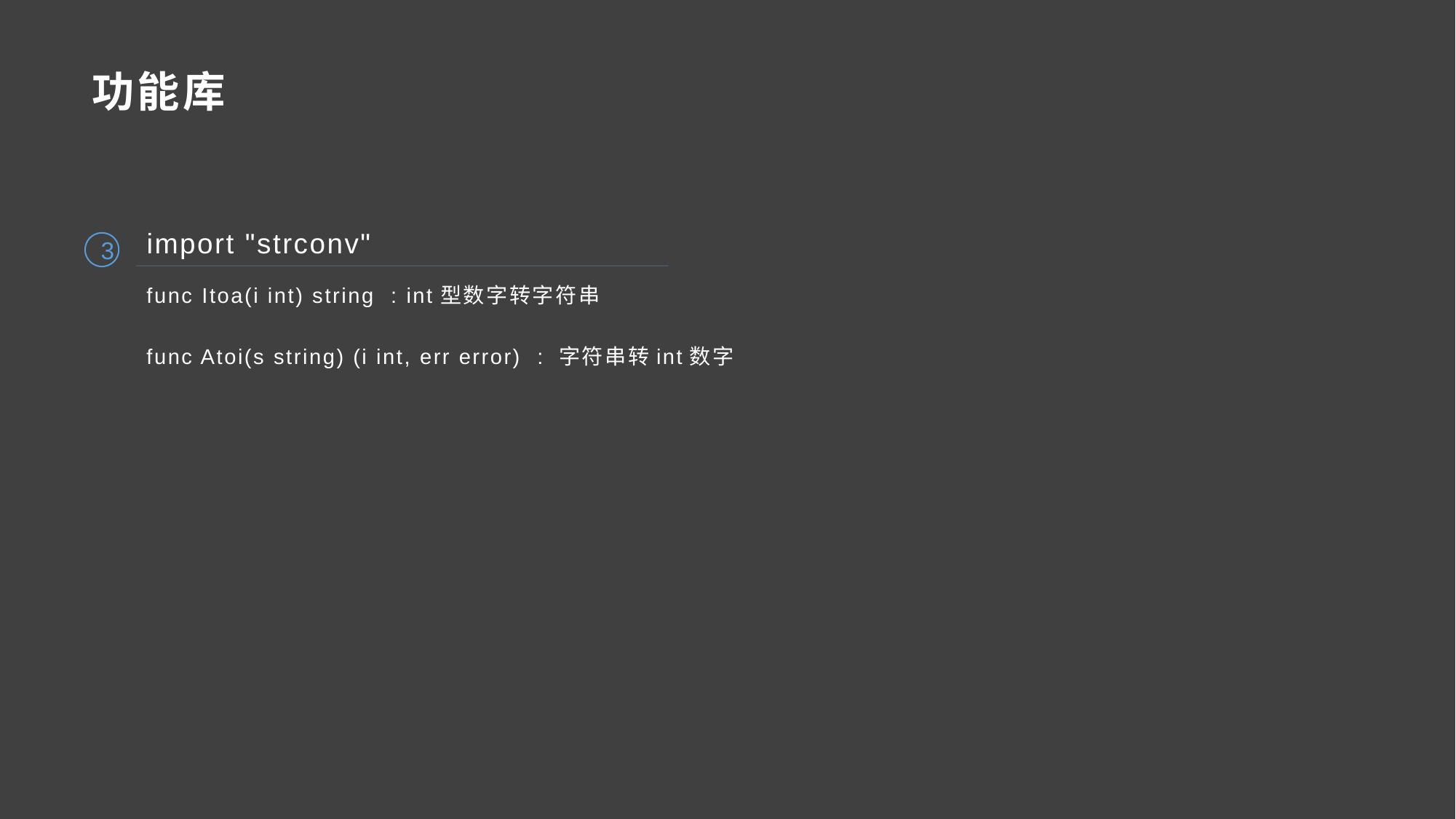

功能库
import "strconv"
3
func Itoa(i int) string  : int型数字转字符串

func Atoi(s string) (i int, err error)  : 字符串转int数字